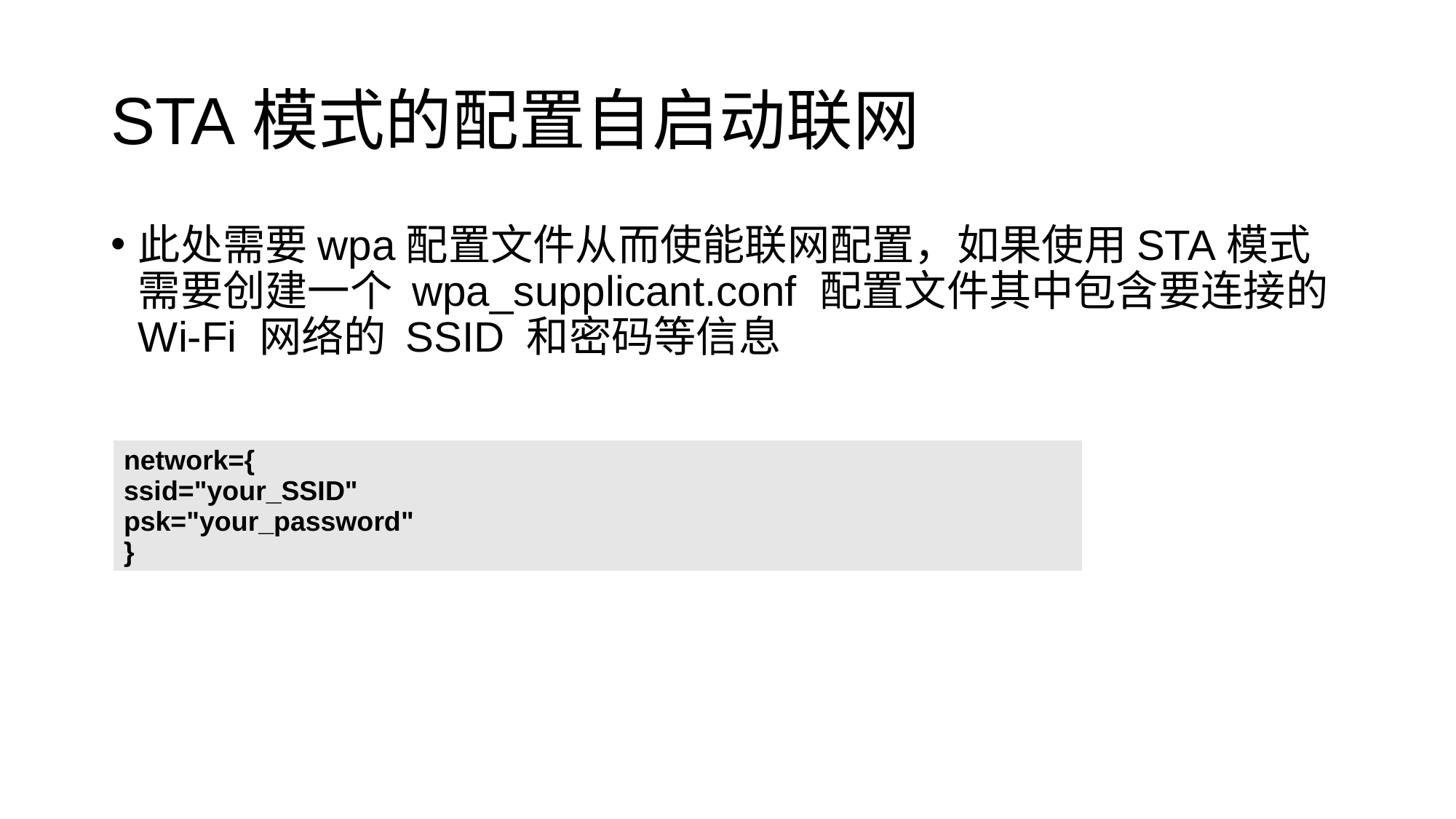

# STA模式的配置自启动联网
此处需要wpa配置文件从而使能联网配置，如果使用STA模式需要创建一个 wpa_supplicant.conf 配置文件其中包含要连接的 Wi-Fi 网络的 SSID 和密码等信息
| network={ ssid="your\_SSID" psk="your\_password" } |
| --- |